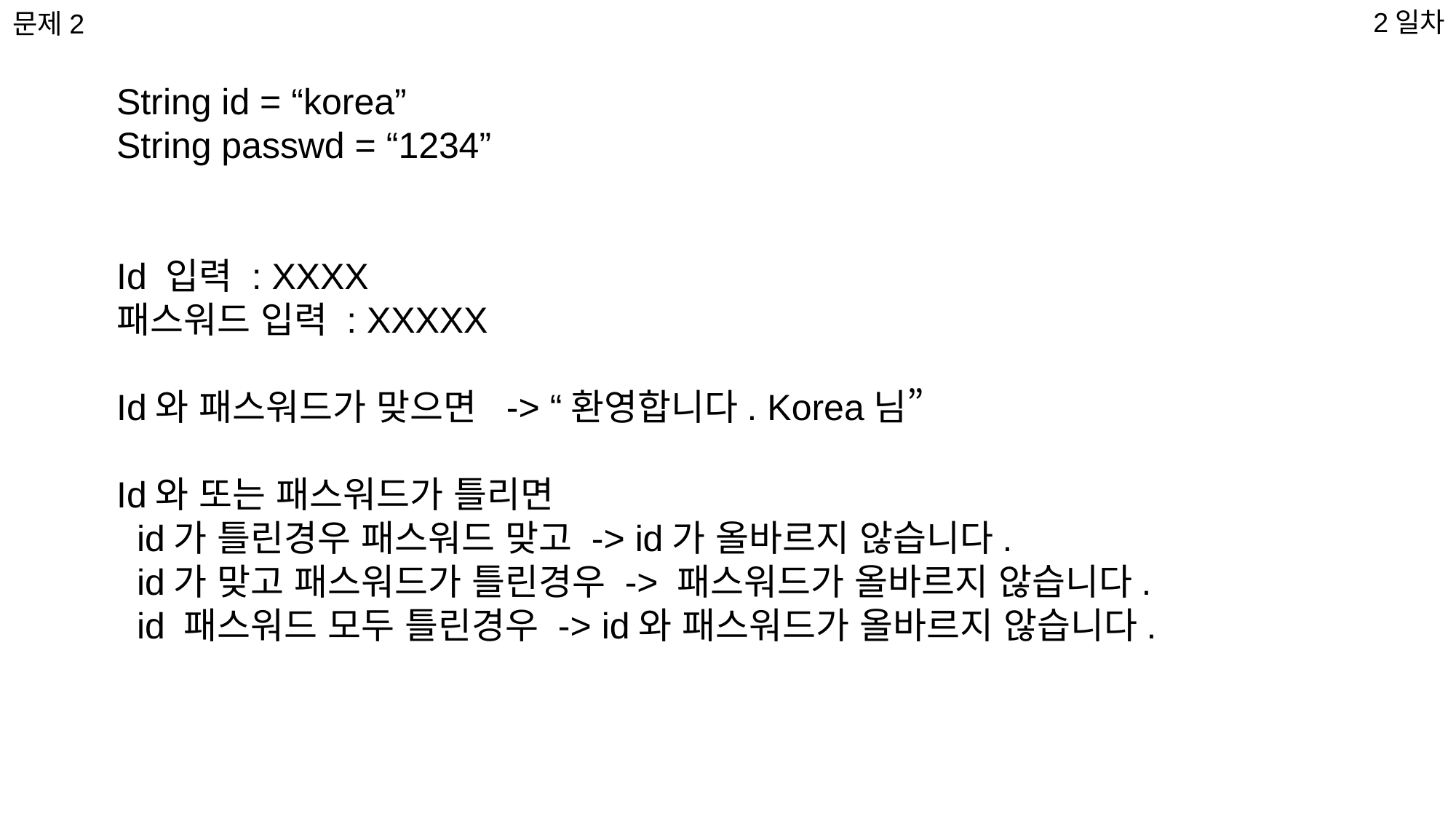

2일차
문제2
String id = “korea”
String passwd = “1234”

Id 입력 : XXXX
패스워드 입력 : XXXXX

Id와 패스워드가 맞으면  -> “환영합니다. Korea님”

Id와 또는 패스워드가 틀리면
  id가 틀린경우 패스워드 맞고 -> id가 올바르지 않습니다.
  id가 맞고 패스워드가 틀린경우 -> 패스워드가 올바르지 않습니다.
  id 패스워드 모두 틀린경우 -> id와 패스워드가 올바르지 않습니다.